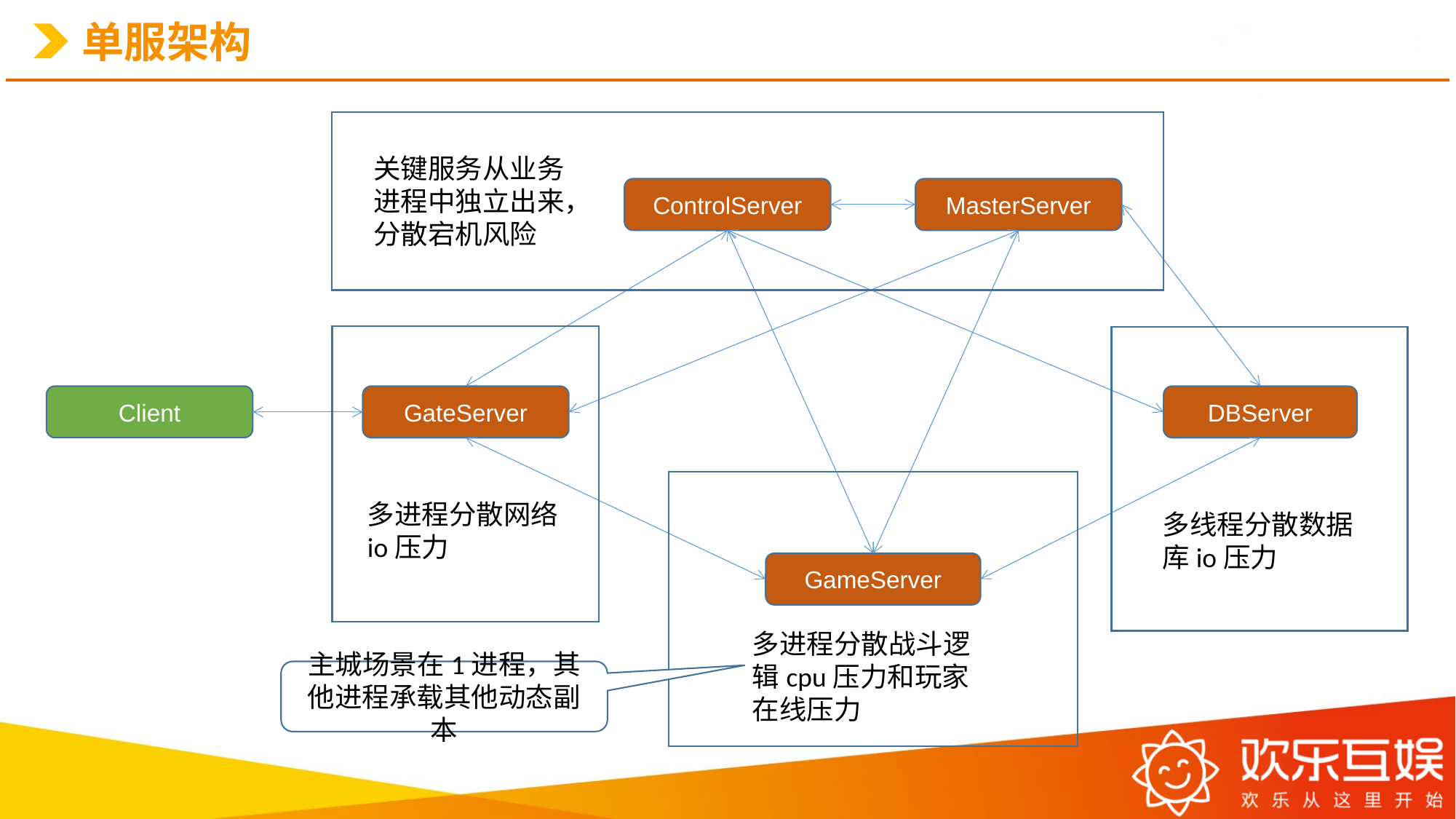

# 单服架构

关键服务从业务进程中独立出来，分散宕机风险
ControlServer
MasterServer

Client
GateServer
DBServer

多进程分散网络io压力
多线程分散数据库io压力
GameServer
多进程分散战斗逻辑cpu压力和玩家在线压力
主城场景在1进程，其他进程承载其他动态副本